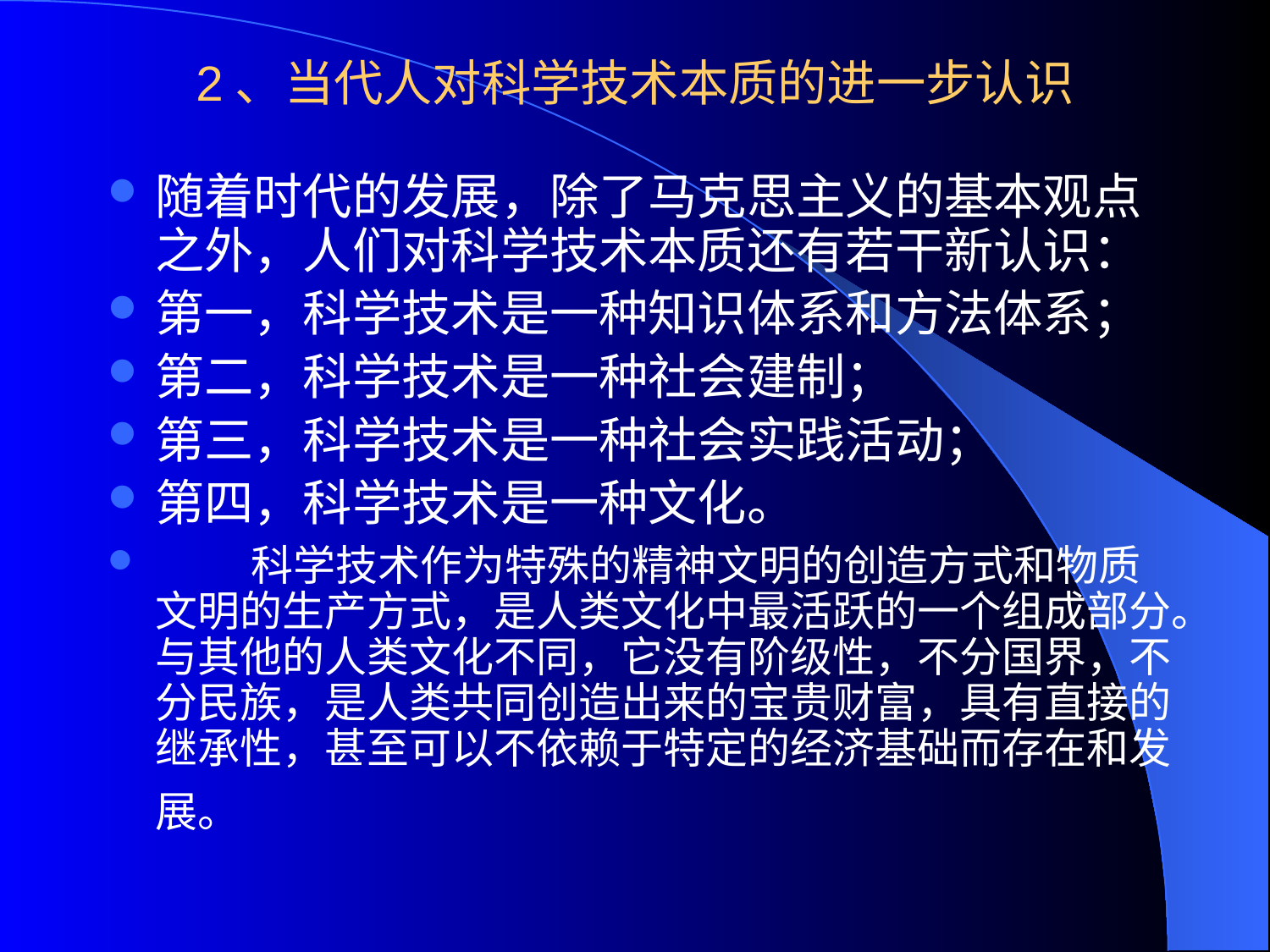

2、当代人对科学技术本质的进一步认识
# 随着时代的发展，除了马克思主义的基本观点之外，人们对科学技术本质还有若干新认识：
第一，科学技术是一种知识体系和方法体系；
第二，科学技术是一种社会建制；
第三，科学技术是一种社会实践活动；
第四，科学技术是一种文化。
         科学技术作为特殊的精神文明的创造方式和物质文明的生产方式，是人类文化中最活跃的一个组成部分。与其他的人类文化不同，它没有阶级性，不分国界，不分民族，是人类共同创造出来的宝贵财富，具有直接的继承性，甚至可以不依赖于特定的经济基础而存在和发展。